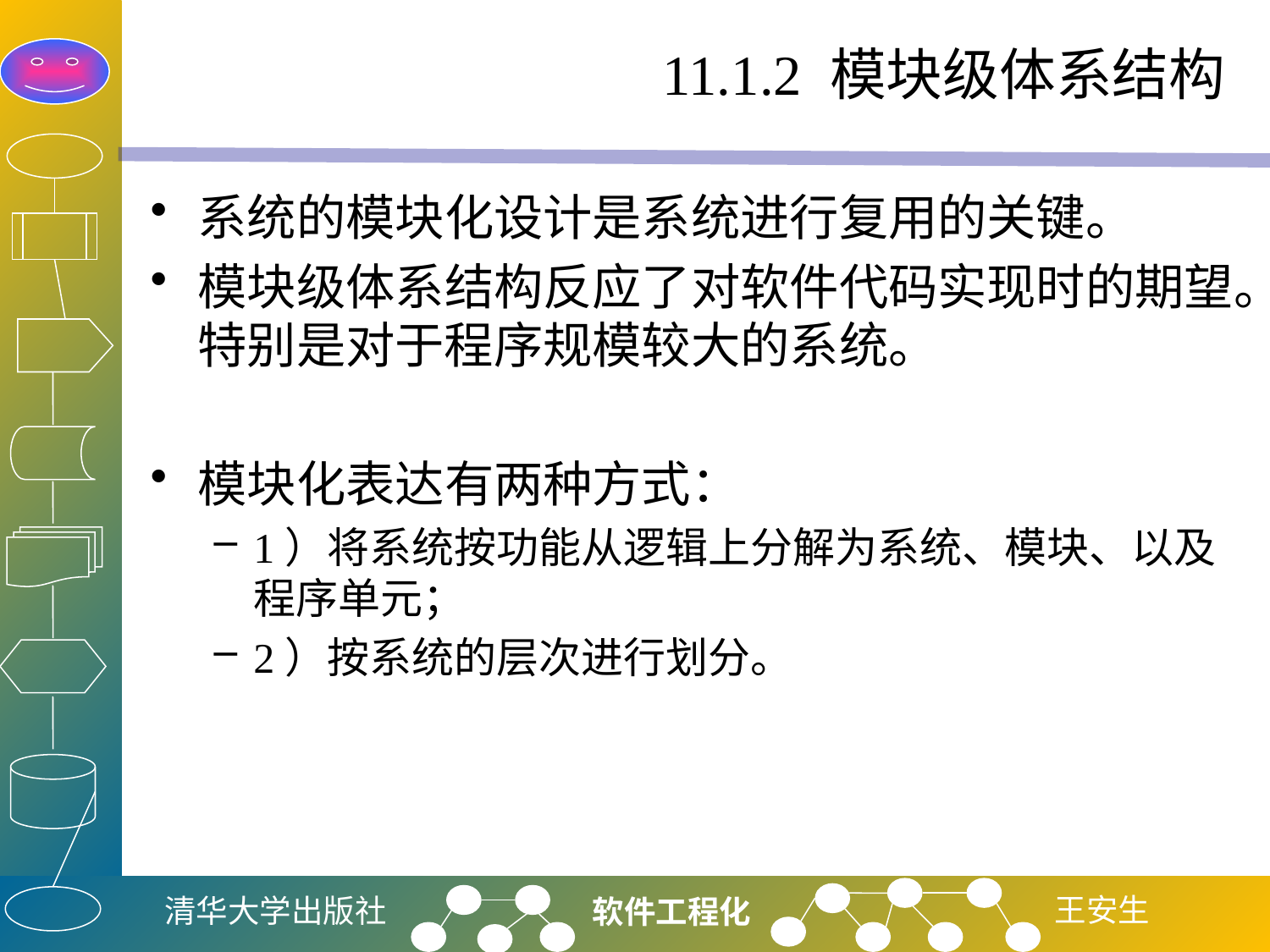

# 11.1.2 模块级体系结构
系统的模块化设计是系统进行复用的关键。
模块级体系结构反应了对软件代码实现时的期望。特别是对于程序规模较大的系统。

模块化表达有两种方式：
1）将系统按功能从逻辑上分解为系统、模块、以及程序单元；
2）按系统的层次进行划分。